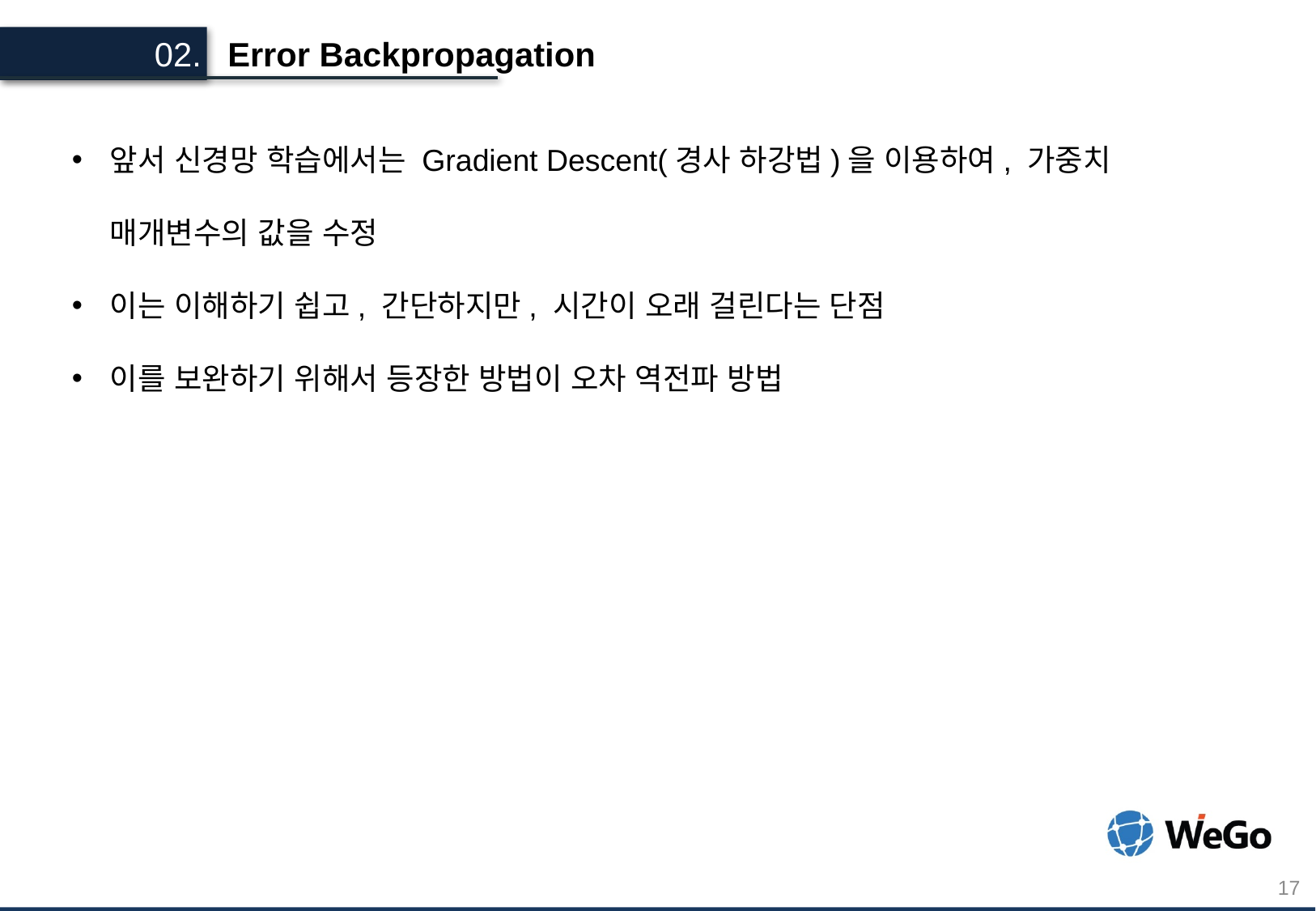

Error Backpropagation

02.
앞서 신경망 학습에서는 Gradient Descent(경사 하강법)을 이용하여, 가중치 매개변수의 값을 수정
이는 이해하기 쉽고, 간단하지만, 시간이 오래 걸린다는 단점
이를 보완하기 위해서 등장한 방법이 오차 역전파 방법
17